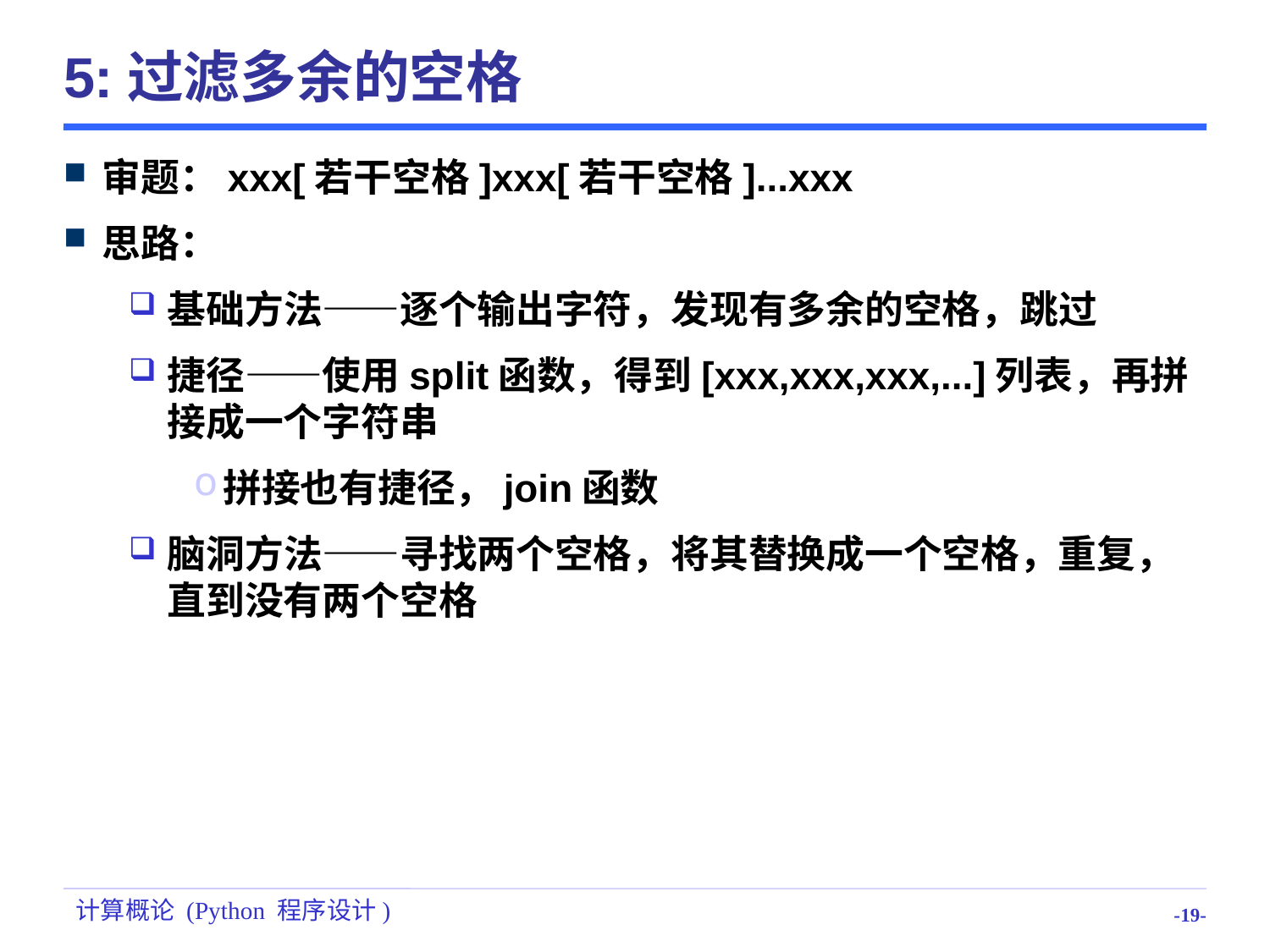

# 5:过滤多余的空格
审题：xxx[若干空格]xxx[若干空格]...xxx
思路：
基础方法——逐个输出字符，发现有多余的空格，跳过
捷径——使用split函数，得到[xxx,xxx,xxx,...]列表，再拼接成一个字符串
拼接也有捷径，join函数
脑洞方法——寻找两个空格，将其替换成一个空格，重复，直到没有两个空格